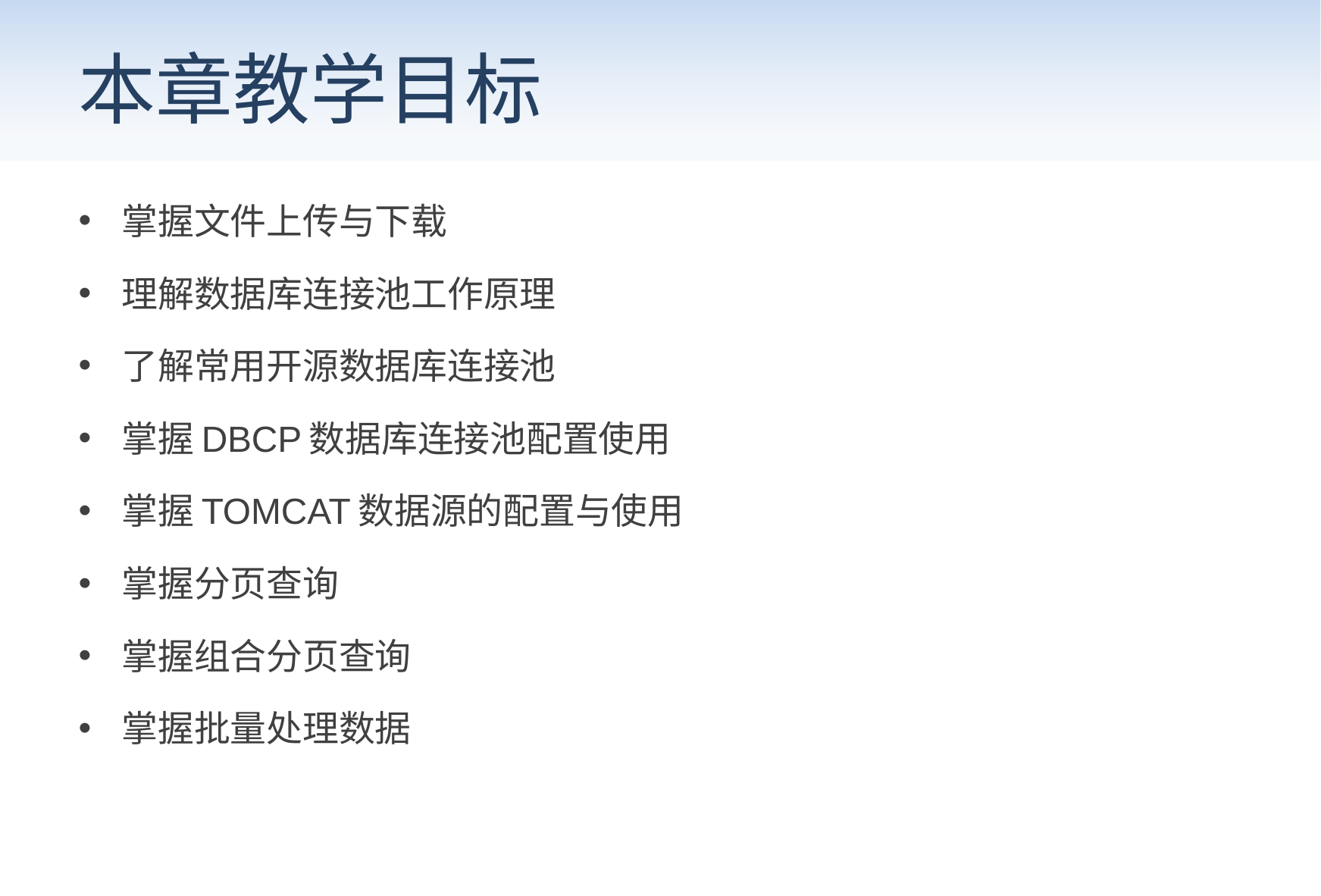

# 本章教学目标
掌握文件上传与下载
理解数据库连接池工作原理
了解常用开源数据库连接池
掌握DBCP数据库连接池配置使用
掌握TOMCAT数据源的配置与使用
掌握分页查询
掌握组合分页查询
掌握批量处理数据